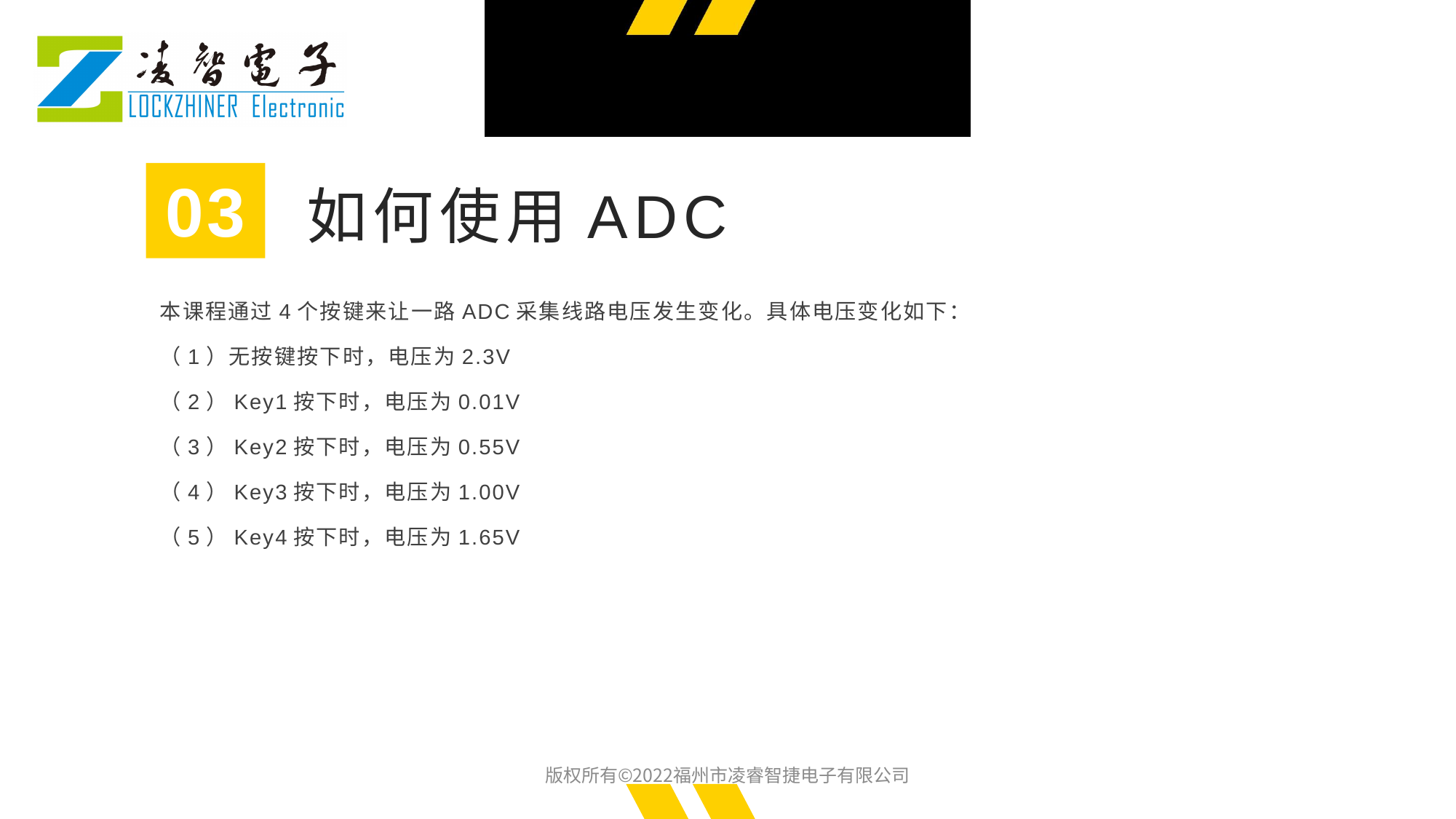

03
如何使用ADC
本课程通过4个按键来让一路ADC采集线路电压发生变化。具体电压变化如下：
（1）无按键按下时，电压为2.3V
（2）Key1按下时，电压为0.01V
（3）Key2按下时，电压为0.55V
（4）Key3按下时，电压为1.00V
（5）Key4按下时，电压为1.65V
版权所有©2022福州市凌睿智捷电子有限公司
8